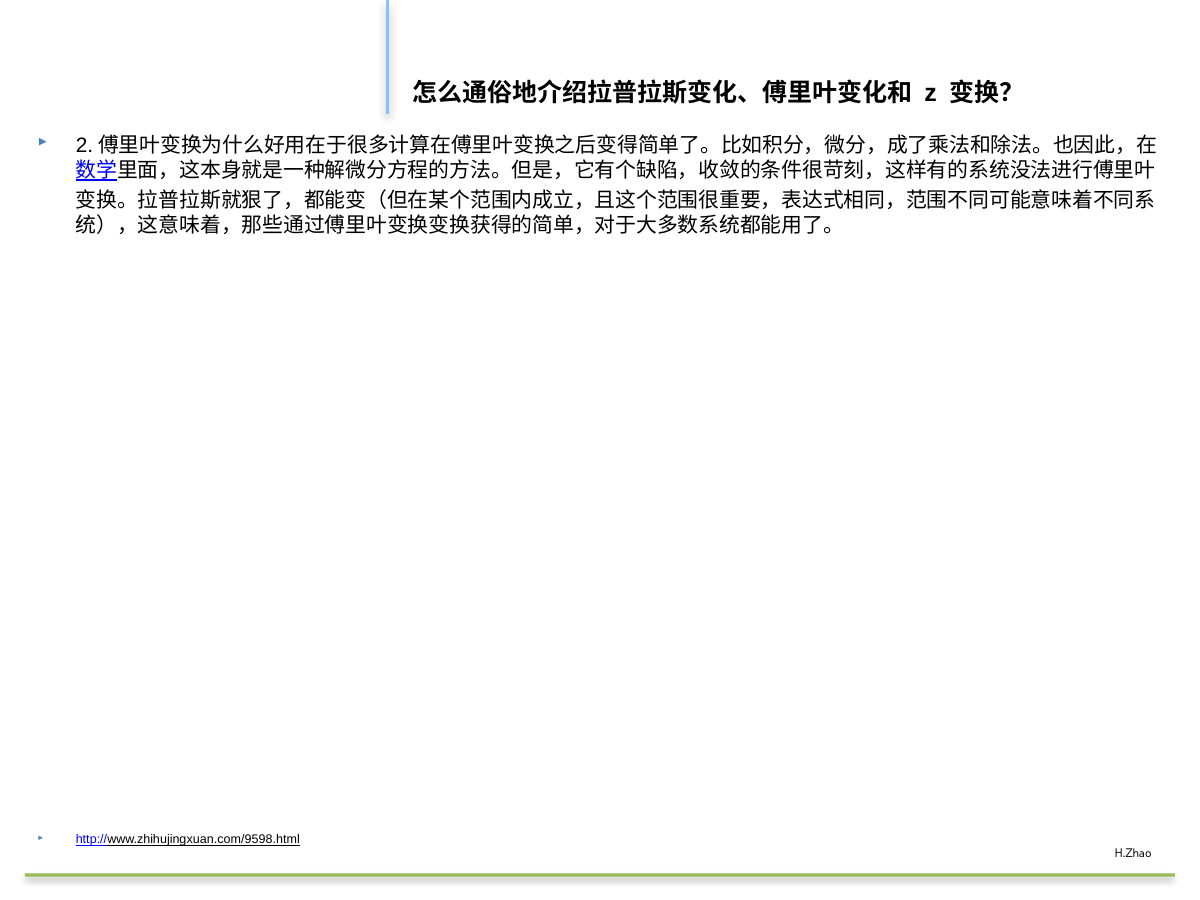

#
怎么通俗地介绍拉普拉斯变化、傅里叶变化和 z 变换？
2.傅里叶变换为什么好用在于很多计算在傅里叶变换之后变得简单了。比如积分，微分，成了乘法和除法。也因此，在数学里面，这本身就是一种解微分方程的方法。但是，它有个缺陷，收敛的条件很苛刻，这样有的系统没法进行傅里叶变换。拉普拉斯就狠了，都能变（但在某个范围内成立，且这个范围很重要，表达式相同，范围不同可能意味着不同系统），这意味着，那些通过傅里叶变换变换获得的简单，对于大多数系统都能用了。
http://www.zhihujingxuan.com/9598.html